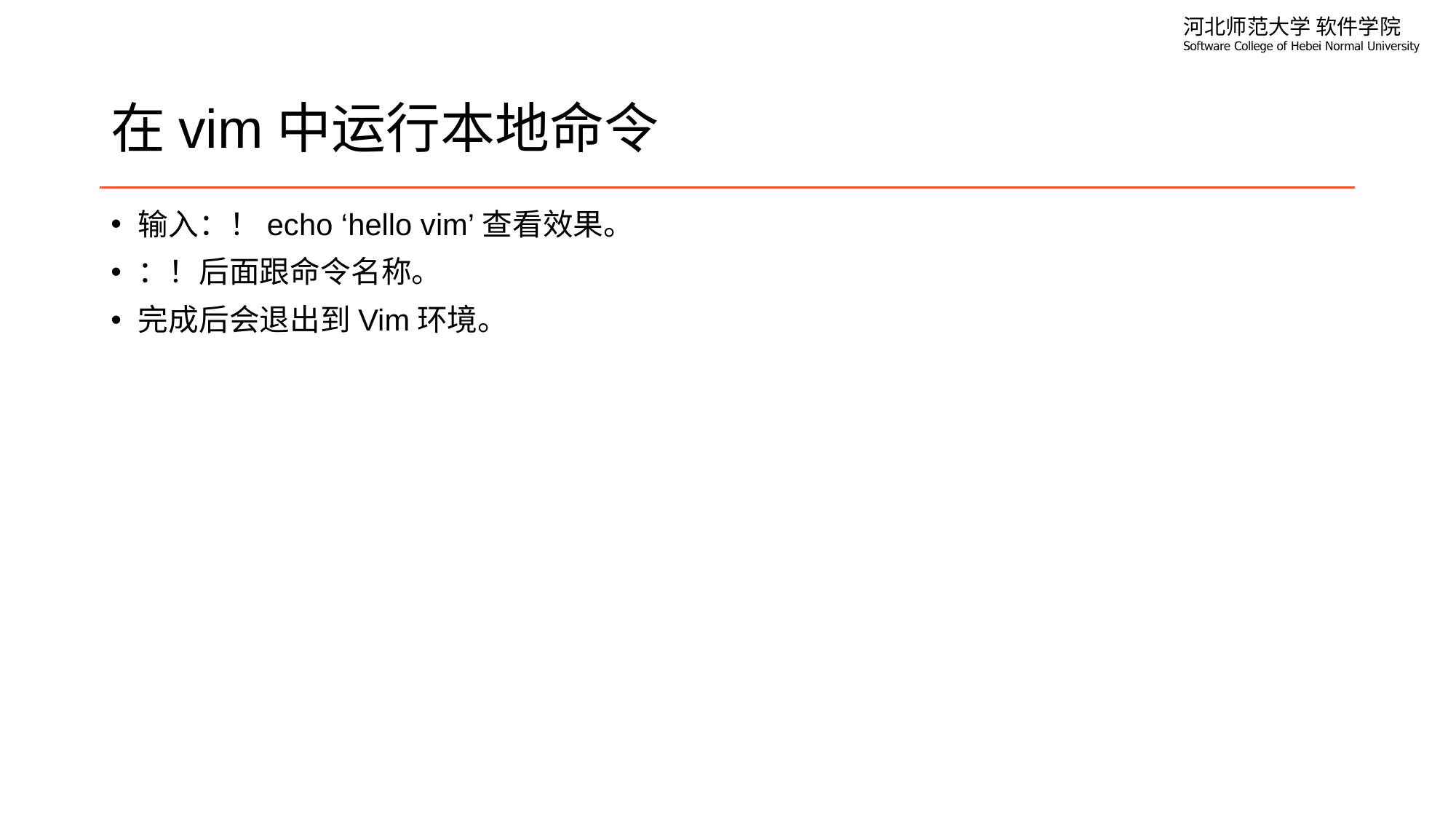

# 在vim中运行本地命令
输入：！echo ‘hello vim’查看效果。
：！后面跟命令名称。
完成后会退出到Vim环境。